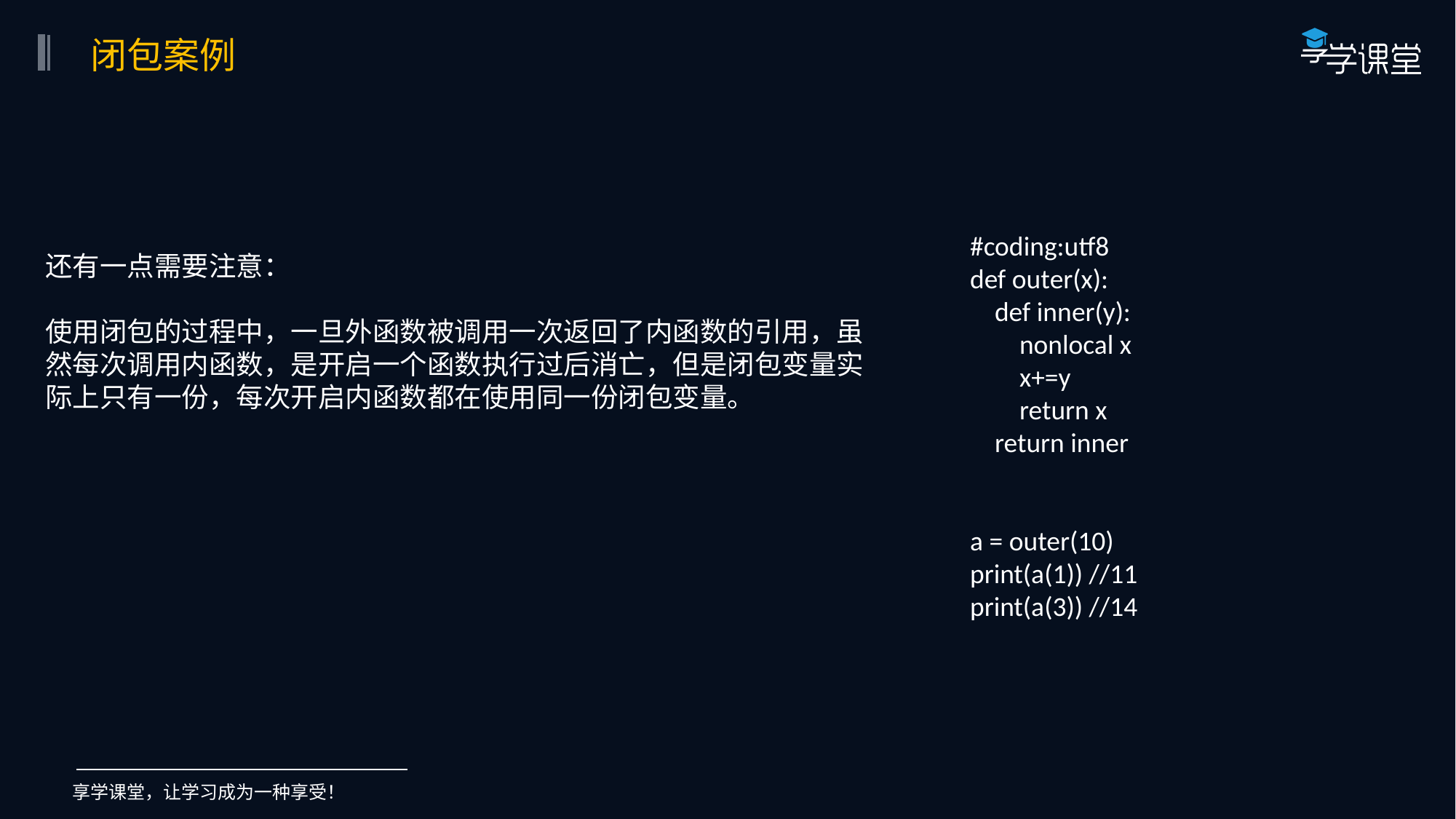

闭包案例
 #coding:utf8
 def outer(x):
     def inner(y):
         nonlocal x
         x+=y
         return x
     return inner

 a = outer(10)
 print(a(1)) //11
 print(a(3)) //14
还有一点需要注意：

使用闭包的过程中，一旦外函数被调用一次返回了内函数的引用，虽然每次调用内函数，是开启一个函数执行过后消亡，但是闭包变量实际上只有一份，每次开启内函数都在使用同一份闭包变量。